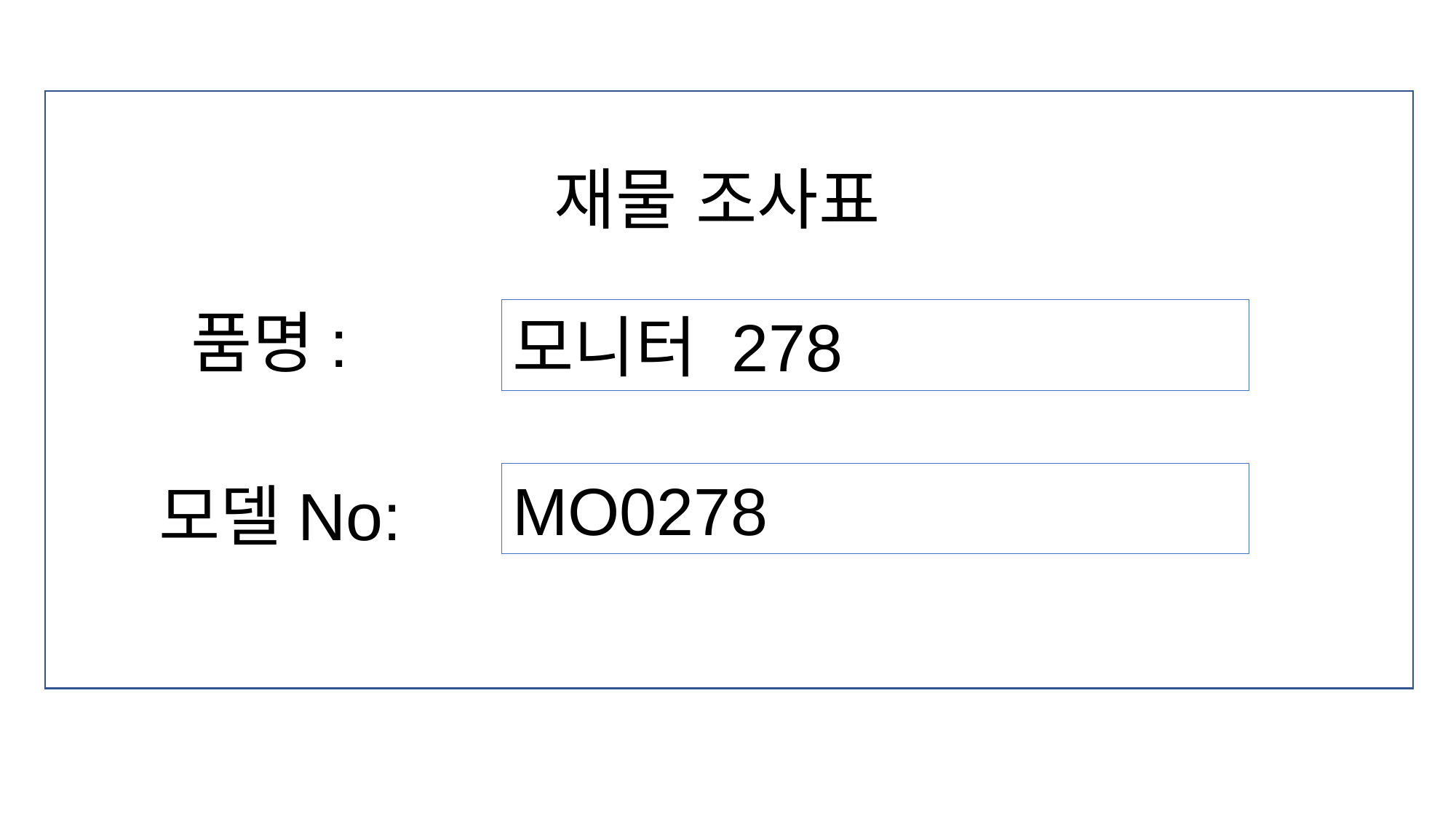

재물 조사표
품명:
모니터 278
MO0278
모델No: